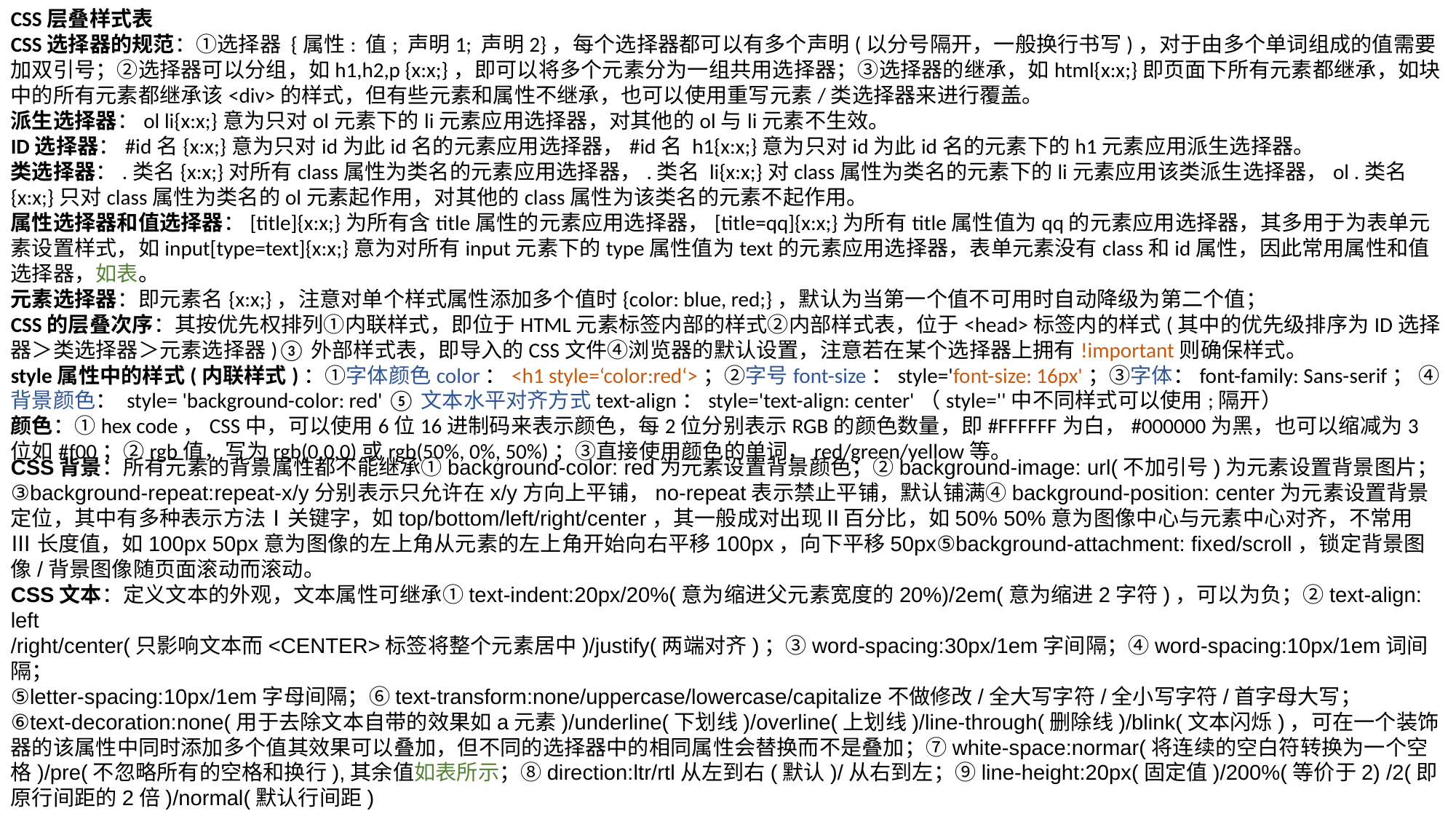

CSS层叠样式表
CSS选择器的规范：①选择器 {属性: 值; 声明1; 声明2}，每个选择器都可以有多个声明(以分号隔开，一般换行书写)，对于由多个单词组成的值需要加双引号；②选择器可以分组，如h1,h2,p {x:x;}，即可以将多个元素分为一组共用选择器；③选择器的继承，如html{x:x;}即页面下所有元素都继承，如块中的所有元素都继承该<div>的样式，但有些元素和属性不继承，也可以使用重写元素/类选择器来进行覆盖。
派生选择器：ol li{x:x;}意为只对ol元素下的li元素应用选择器，对其他的ol与li元素不生效。
ID选择器：#id名{x:x;}意为只对id为此id名的元素应用选择器，#id名 h1{x:x;}意为只对id为此id名的元素下的h1元素应用派生选择器。
类选择器：.类名{x:x;}对所有class属性为类名的元素应用选择器，.类名 li{x:x;}对class属性为类名的元素下的li元素应用该类派生选择器，ol .类名{x:x;}只对class属性为类名的ol元素起作用，对其他的class属性为该类名的元素不起作用。
属性选择器和值选择器：[title]{x:x;}为所有含title属性的元素应用选择器，[title=qq]{x:x;}为所有title属性值为qq的元素应用选择器，其多用于为表单元素设置样式，如input[type=text]{x:x;}意为对所有input元素下的type属性值为text的元素应用选择器，表单元素没有class和id属性，因此常用属性和值选择器，如表。
元素选择器：即元素名{x:x;}，注意对单个样式属性添加多个值时{color: blue, red;}，默认为当第一个值不可用时自动降级为第二个值；
CSS的层叠次序：其按优先权排列①内联样式，即位于HTML元素标签内部的样式②内部样式表，位于<head>标签内的样式(其中的优先级排序为ID选择器＞类选择器＞元素选择器)③外部样式表，即导入的CSS文件④浏览器的默认设置，注意若在某个选择器上拥有!important则确保样式。
style属性中的样式(内联样式)：①字体颜色color：<h1 style=‘color:red‘>；②字号font-size：style='font-size: 16px'；③字体：font-family: Sans-serif； ④背景颜色： style= 'background-color: red' ⑤文本水平对齐方式text-align：style='text-align: center'（style=''中不同样式可以使用;隔开）
颜色：①hex code，CSS中，可以使用6位16进制码来表示颜色，每2位分别表示RGB的颜色数量，即#FFFFFF为白，#000000为黑，也可以缩减为3位如#f00；②rgb值，写为rgb(0,0,0)或rgb(50%, 0%, 50%)；③直接使用颜色的单词，red/green/yellow等。
CSS背景：所有元素的背景属性都不能继承①background-color: red为元素设置背景颜色；②background-image: url(不加引号)为元素设置背景图片；
③background-repeat:repeat-x/y分别表示只允许在x/y方向上平铺，no-repeat表示禁止平铺，默认铺满④background-position: center为元素设置背景定位，其中有多种表示方法Ⅰ关键字，如top/bottom/left/right/center，其一般成对出现Ⅱ百分比，如50% 50%意为图像中心与元素中心对齐，不常用
Ⅲ长度值，如100px 50px意为图像的左上角从元素的左上角开始向右平移100px，向下平移50px⑤background-attachment: fixed/scroll，锁定背景图像/背景图像随页面滚动而滚动。
CSS文本：定义文本的外观，文本属性可继承①text-indent:20px/20%(意为缩进父元素宽度的20%)/2em(意为缩进2字符)，可以为负；②text-align: left
/right/center(只影响文本而<CENTER>标签将整个元素居中)/justify(两端对齐)；③word-spacing:30px/1em字间隔；④word-spacing:10px/1em词间隔；
⑤letter-spacing:10px/1em字母间隔；⑥text-transform:none/uppercase/lowercase/capitalize不做修改/全大写字符/全小写字符/首字母大写；
⑥text-decoration:none(用于去除文本自带的效果如a元素)/underline(下划线)/overline(上划线)/line-through(删除线)/blink(文本闪烁)，可在一个装饰器的该属性中同时添加多个值其效果可以叠加，但不同的选择器中的相同属性会替换而不是叠加；⑦white-space:normar(将连续的空白符转换为一个空格)/pre(不忽略所有的空格和换行),其余值如表所示；⑧direction:ltr/rtl从左到右(默认)/从右到左；⑨line-height:20px(固定值)/200%(等价于2) /2(即原行间距的2倍)/normal(默认行间距)

注意，在CSS选择器中，元素1, 元素2{}表示对元素1和元素2进行选择，元素1 元素2{}表示对元素1下的元素2进行选择。